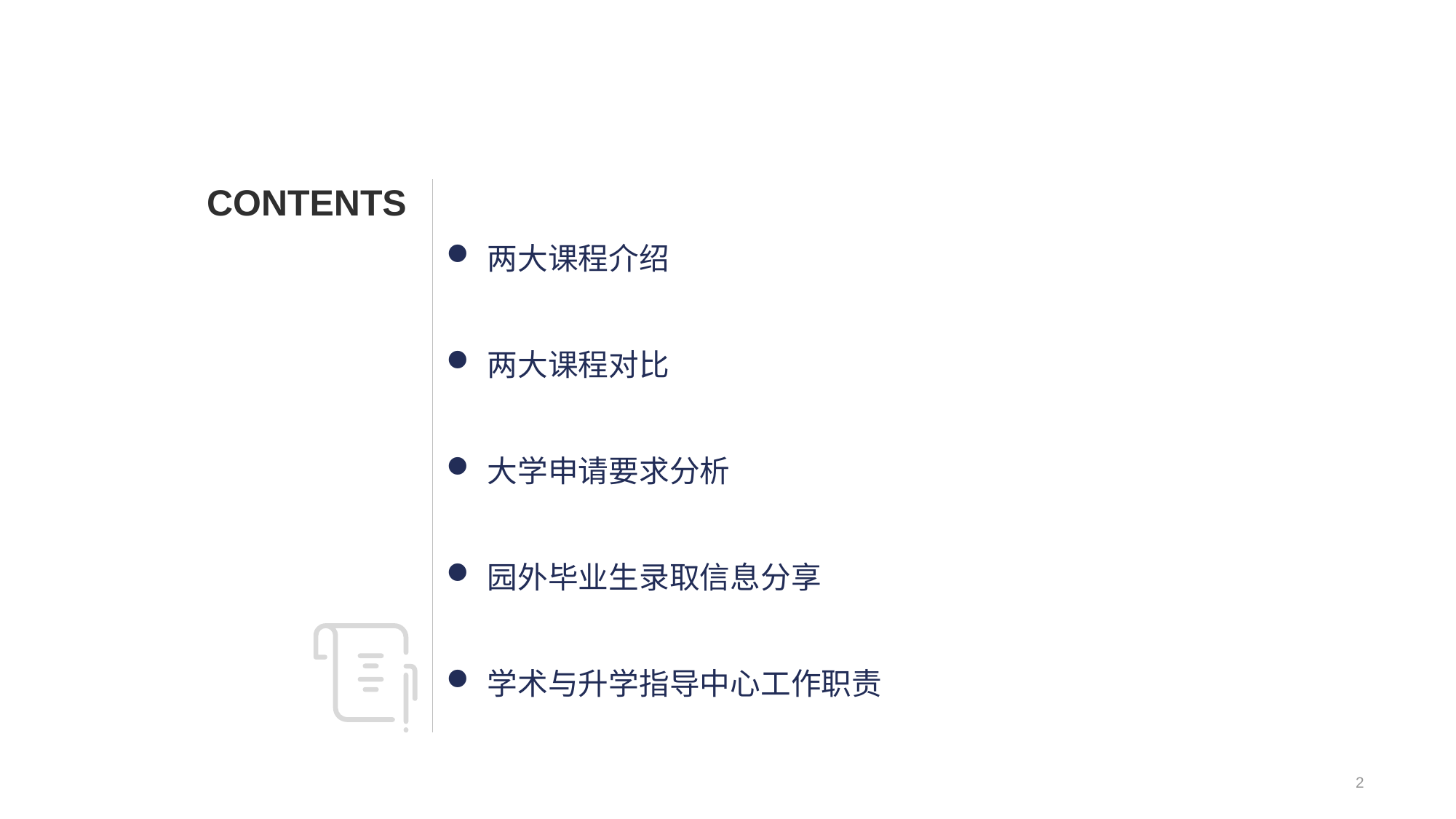

两大课程介绍
两大课程对比
大学申请要求分析
园外毕业生录取信息分享
学术与升学指导中心工作职责
CONTENTS
2